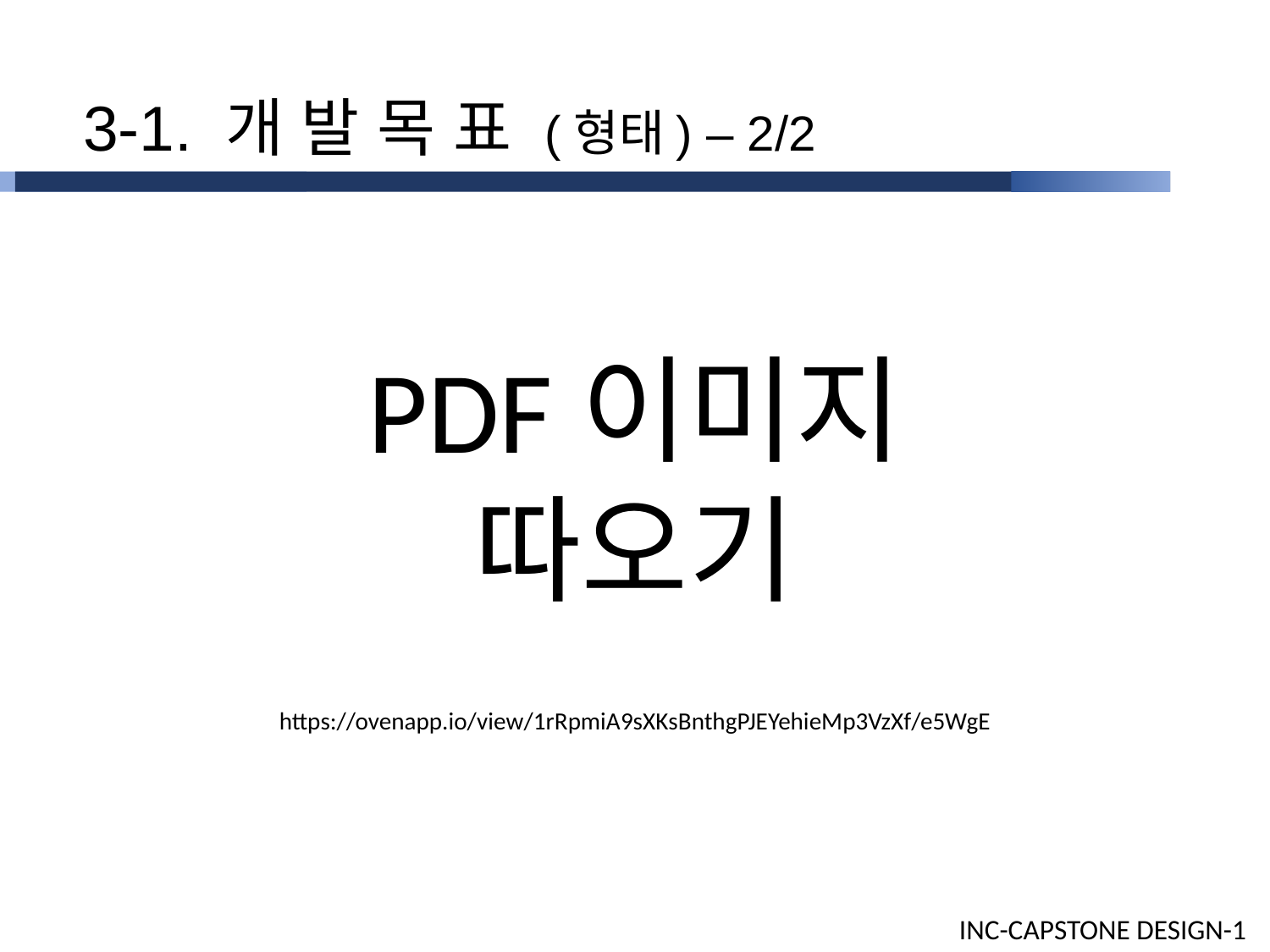

3-1. 개 발 목 표 (형태) – 2/2
PDF이미지 따오기

https://ovenapp.io/view/1rRpmiA9sXKsBnthgPJEYehieMp3VzXf/e5WgE

하둡과 주피터 노트북의 특징을 잘 보여주는 스크린캡쳐 첨부하기